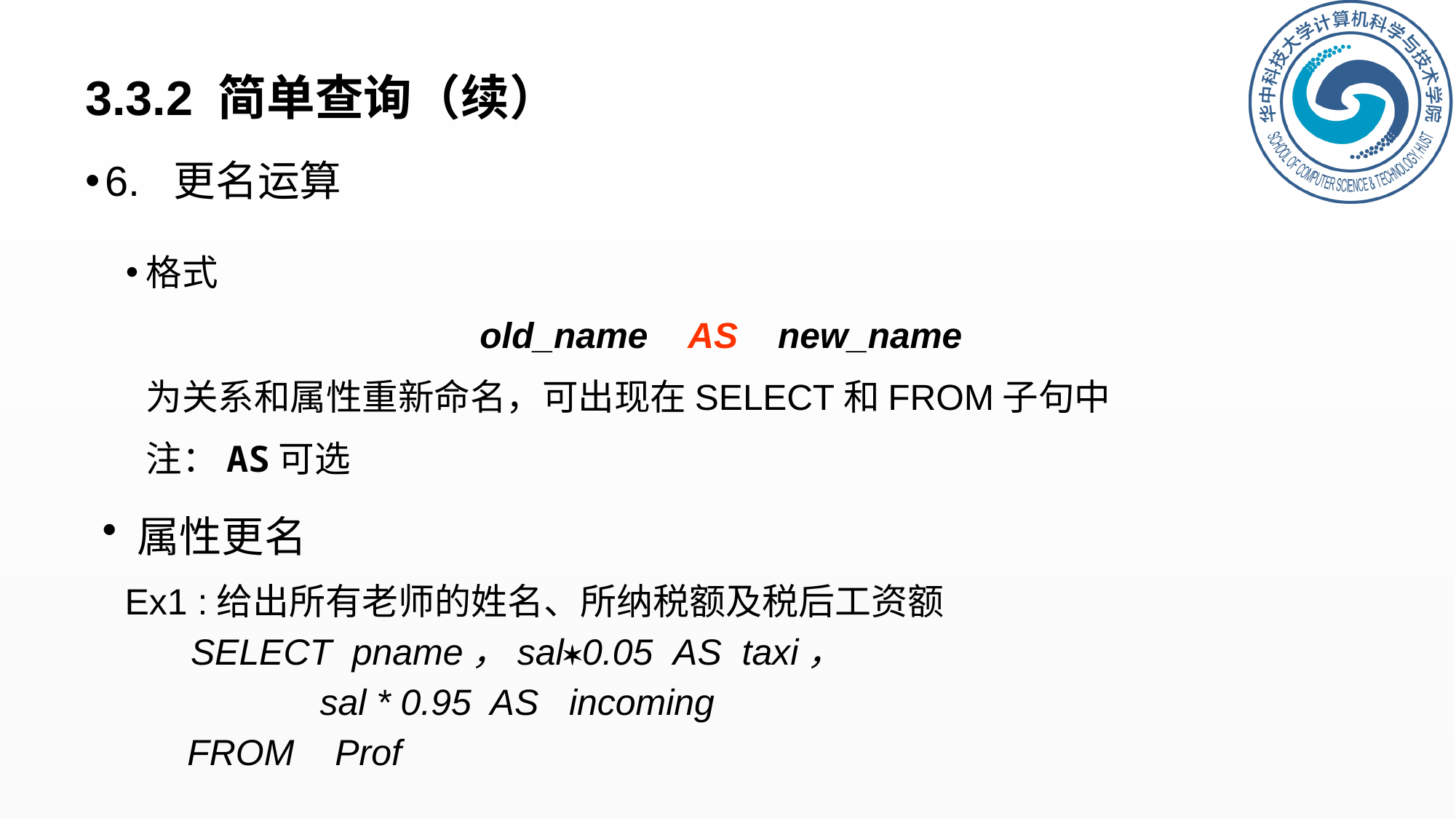

# 3.3.2 简单查询（续）
6.  更名运算

格式
old_name    AS    new_name
	为关系和属性重新命名，可出现在SELECT和FROM子句中
	注：AS可选

 属性更名
  Ex1 :给出所有老师的姓名、所纳税额及税后工资额
   SELECT  pname，sal∗0.05  AS  taxi，
                sal * 0.95  AS   incoming
   FROM    Prof